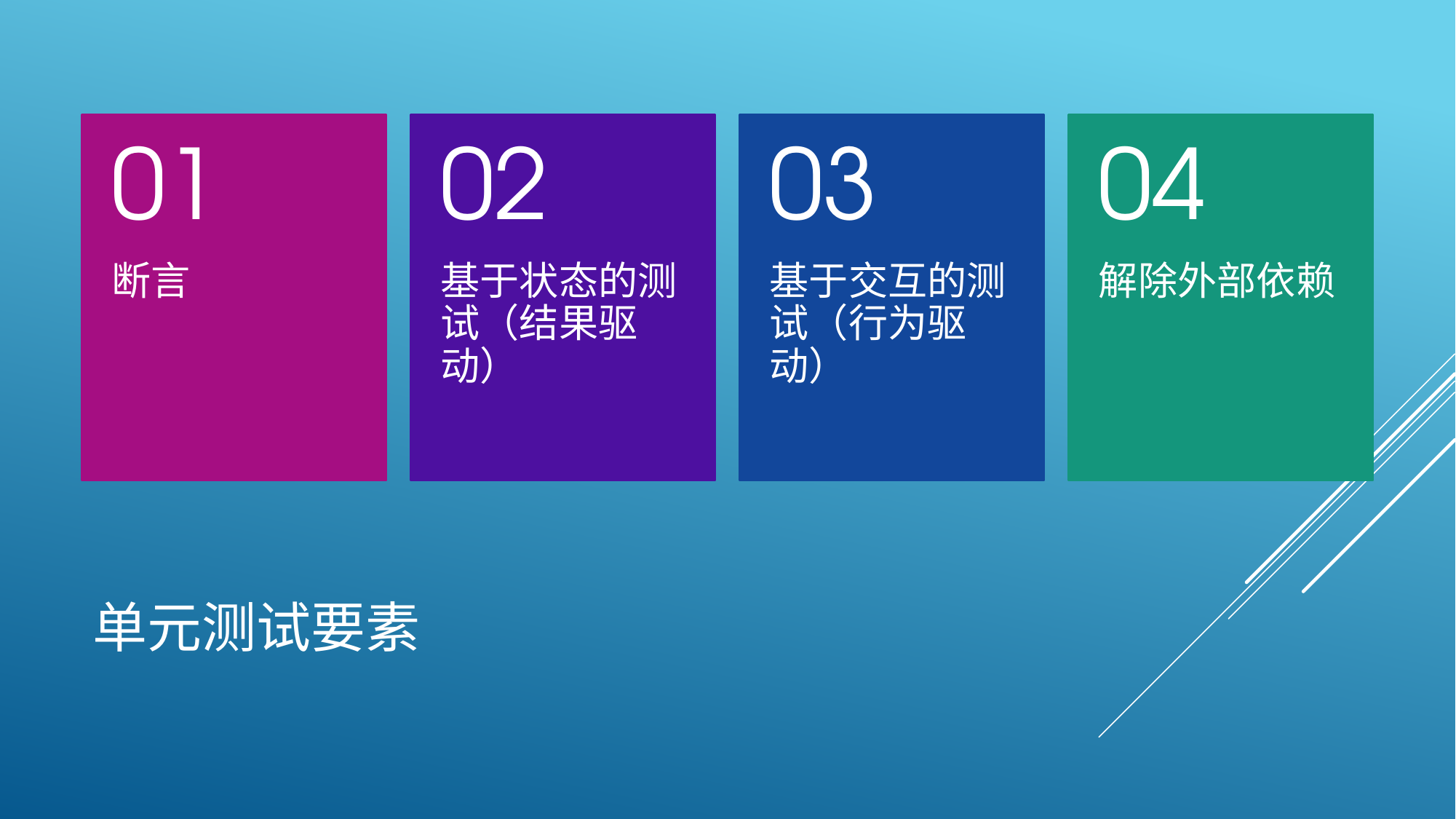

断言
01
基于状态的测试（结果驱动）
02
基于交互的测试（行为驱动）
03
解除外部依赖
04
# 单元测试要素